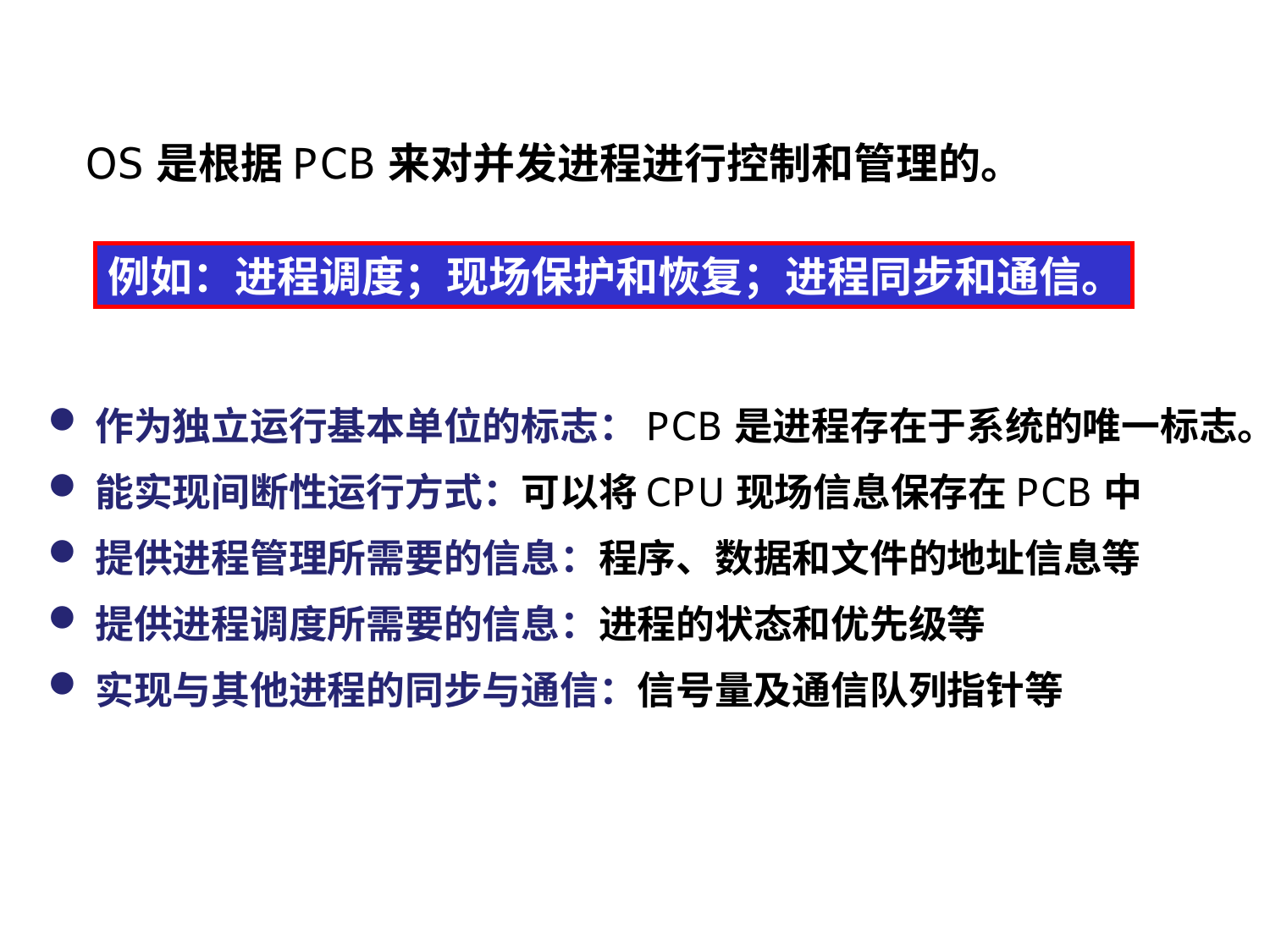

OS是根据PCB来对并发进程进行控制和管理的。
例如：进程调度；现场保护和恢复；进程同步和通信。
作为独立运行基本单位的标志：PCB是进程存在于系统的唯一标志。
能实现间断性运行方式：可以将CPU现场信息保存在PCB中
提供进程管理所需要的信息：程序、数据和文件的地址信息等
提供进程调度所需要的信息：进程的状态和优先级等
实现与其他进程的同步与通信：信号量及通信队列指针等